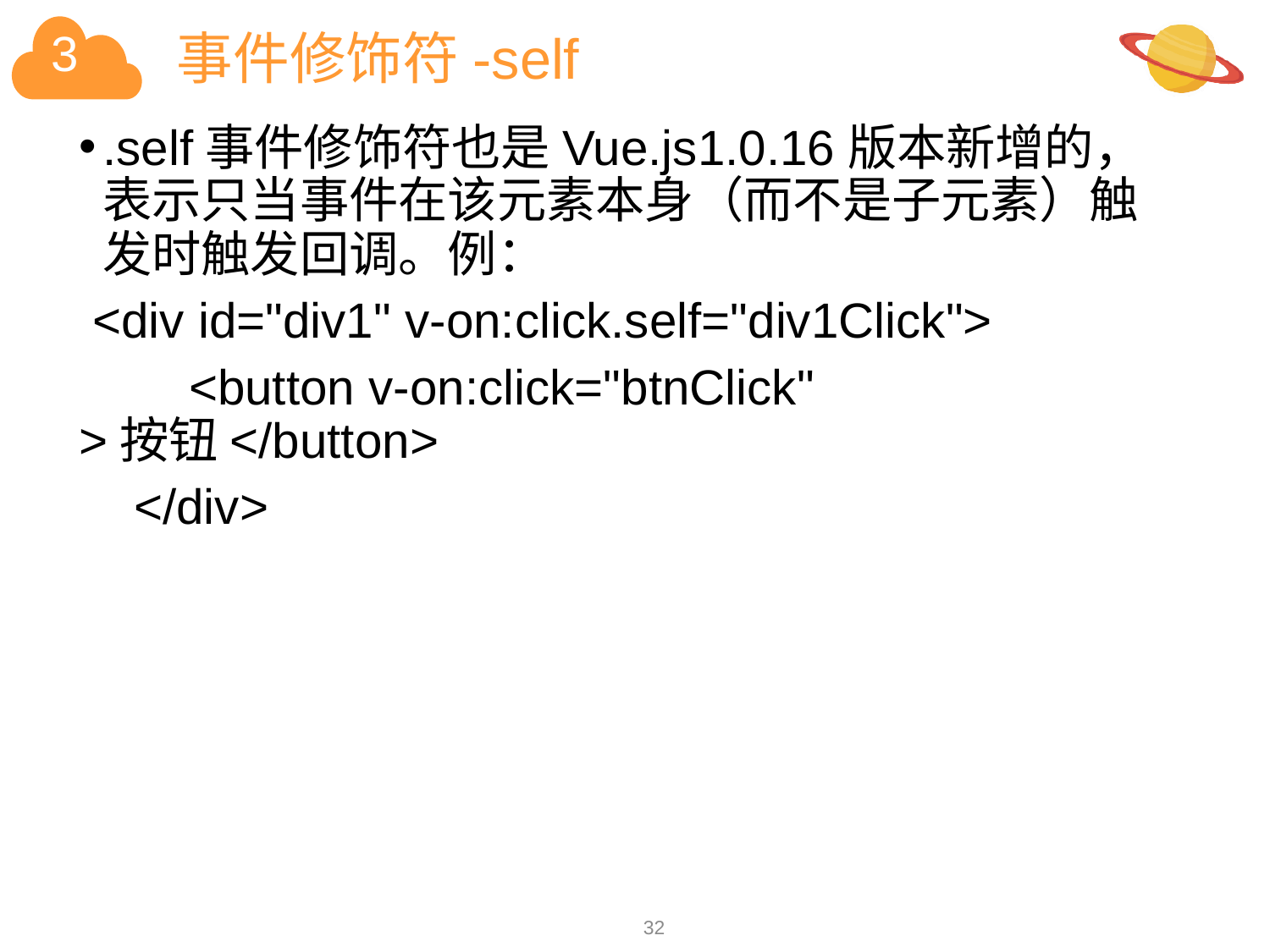

# 事件修饰符-self
.self事件修饰符也是Vue.js1.0.16版本新增的，表示只当事件在该元素本身（而不是子元素）触发时触发回调。例：
 <div id="div1" v-on:click.self="div1Click">
        <button v-on:click="btnClick" >按钮</button>
    </div>
32